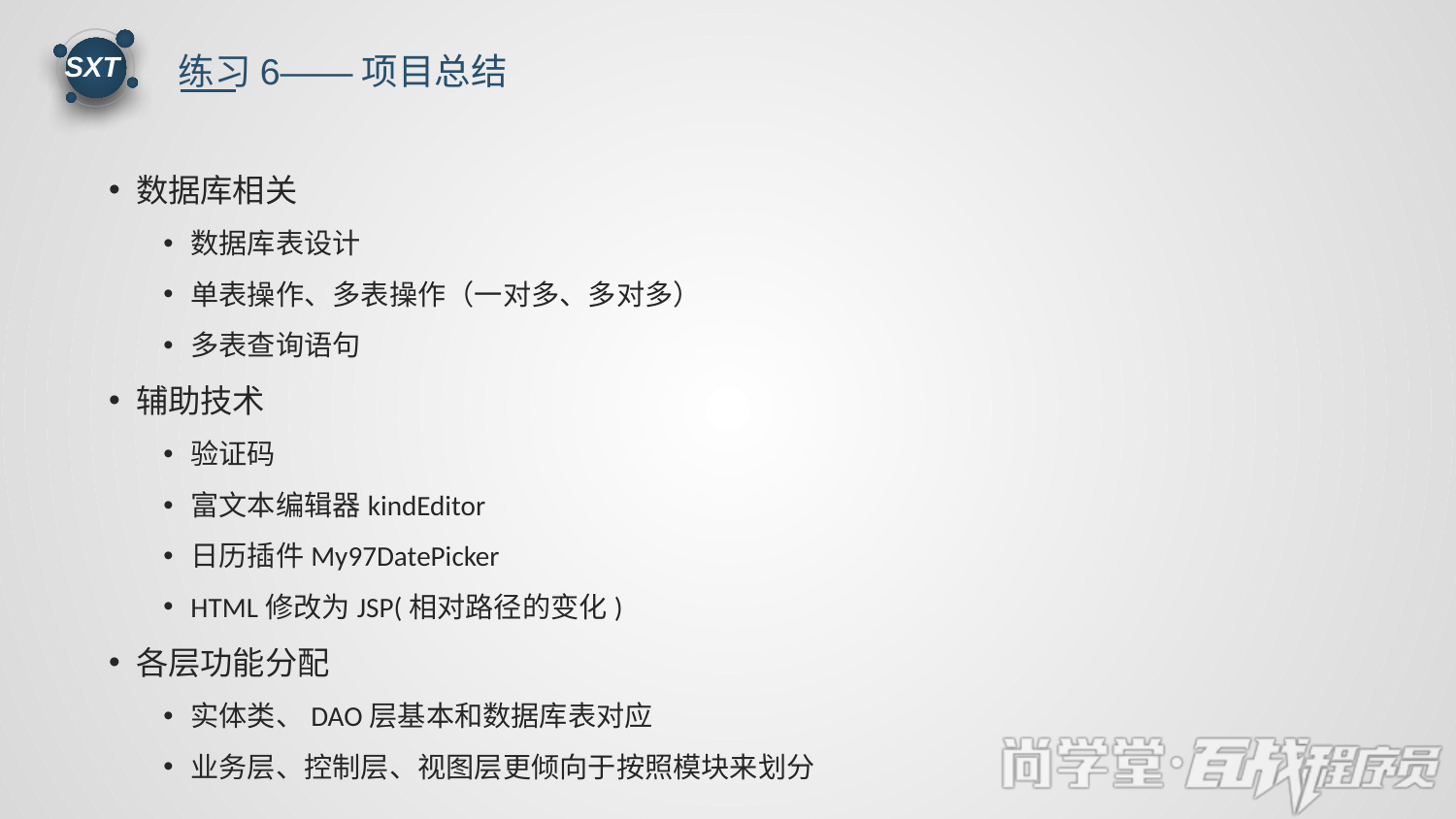

练习6——项目总结
SXT
数据库相关
数据库表设计
单表操作、多表操作（一对多、多对多）
多表查询语句
辅助技术
验证码
富文本编辑器kindEditor
日历插件My97DatePicker
HTML修改为JSP(相对路径的变化)
各层功能分配
实体类、DAO层基本和数据库表对应
业务层、控制层、视图层更倾向于按照模块来划分